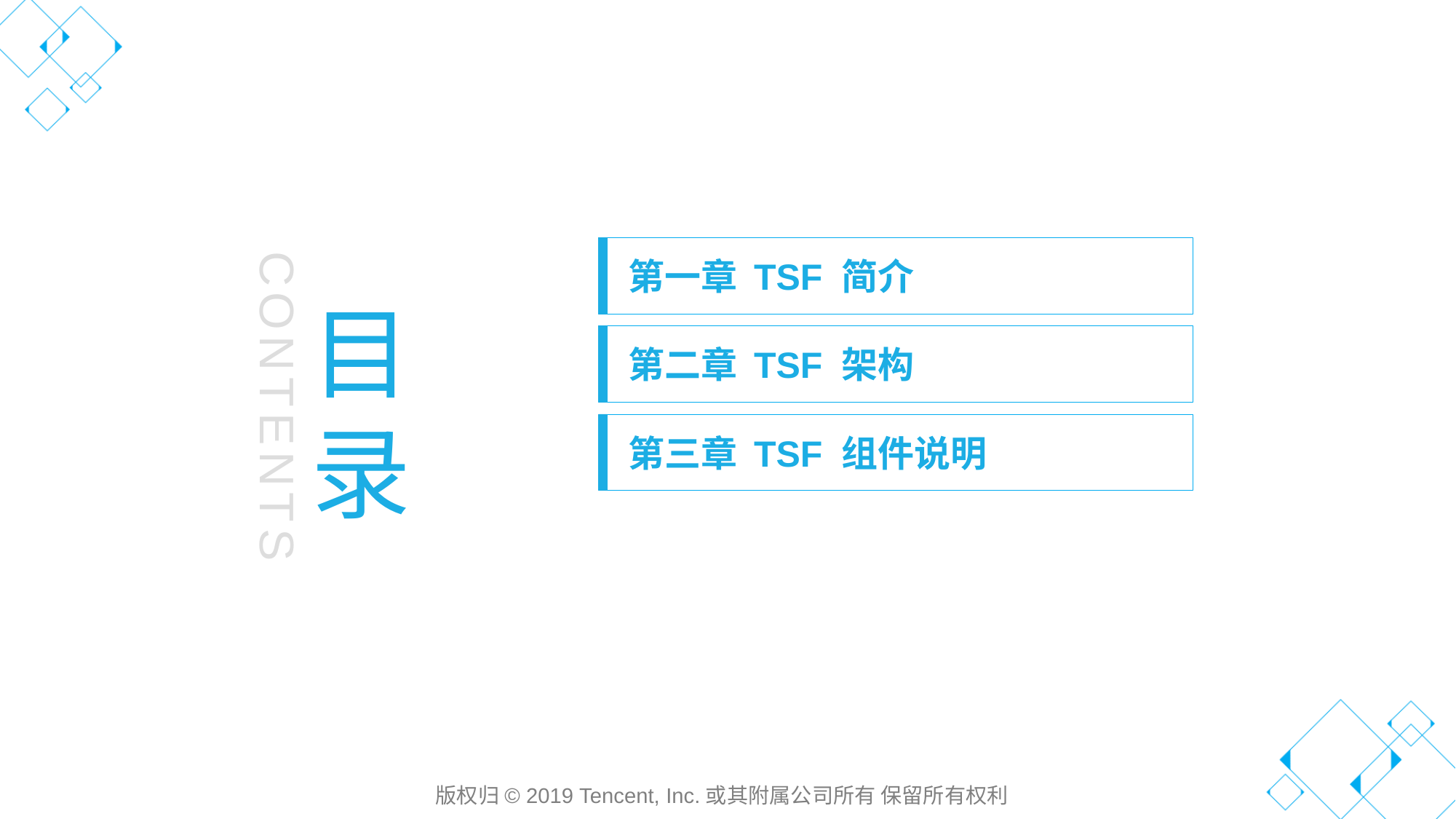

第一章 TSF 简介
目
录

第二章 TSF 架构
CONTENTS

第三章 TSF 组件说明